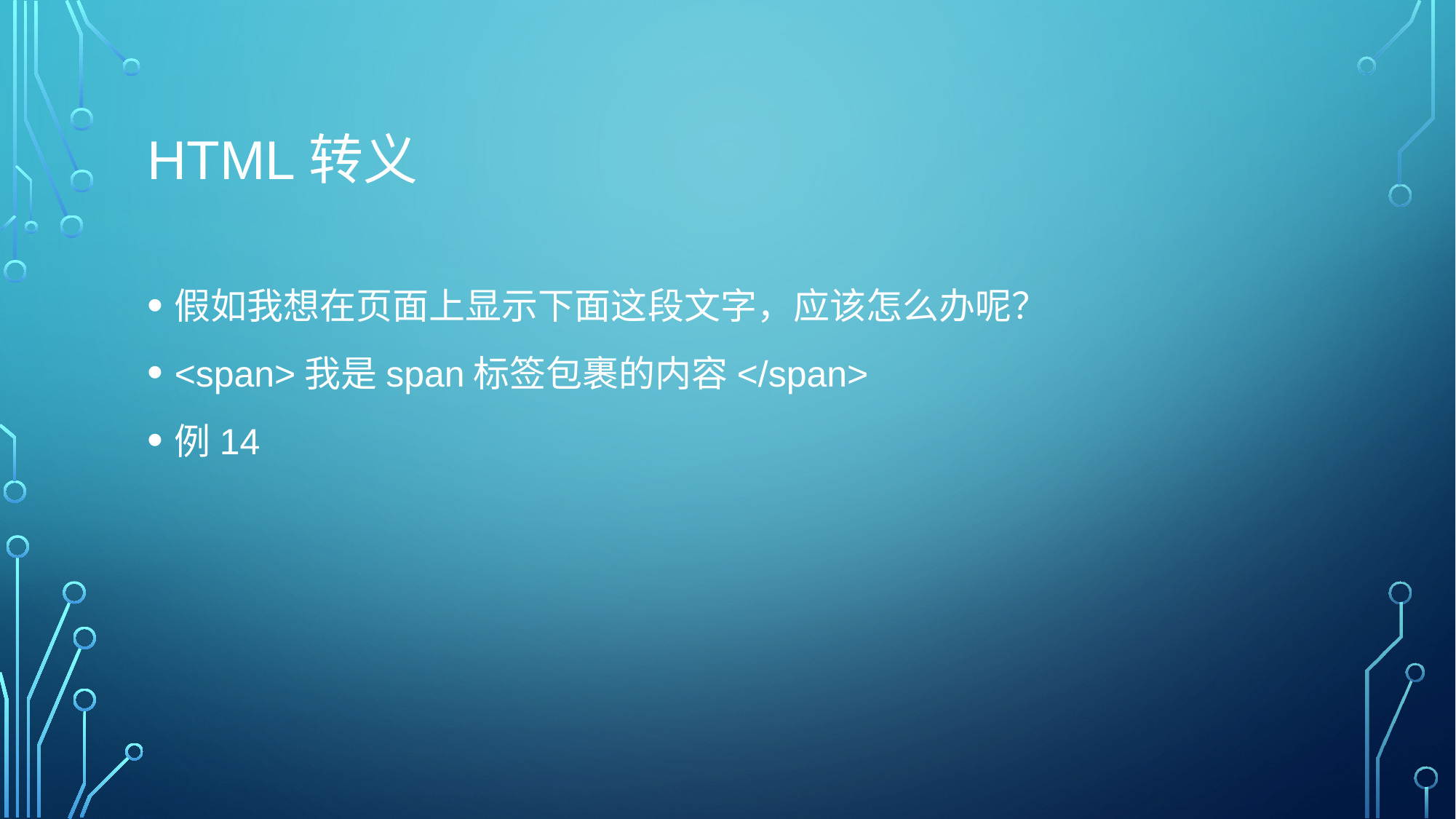

# HTMl转义
假如我想在页面上显示下面这段文字，应该怎么办呢？
<span>我是span标签包裹的内容</span>
例14